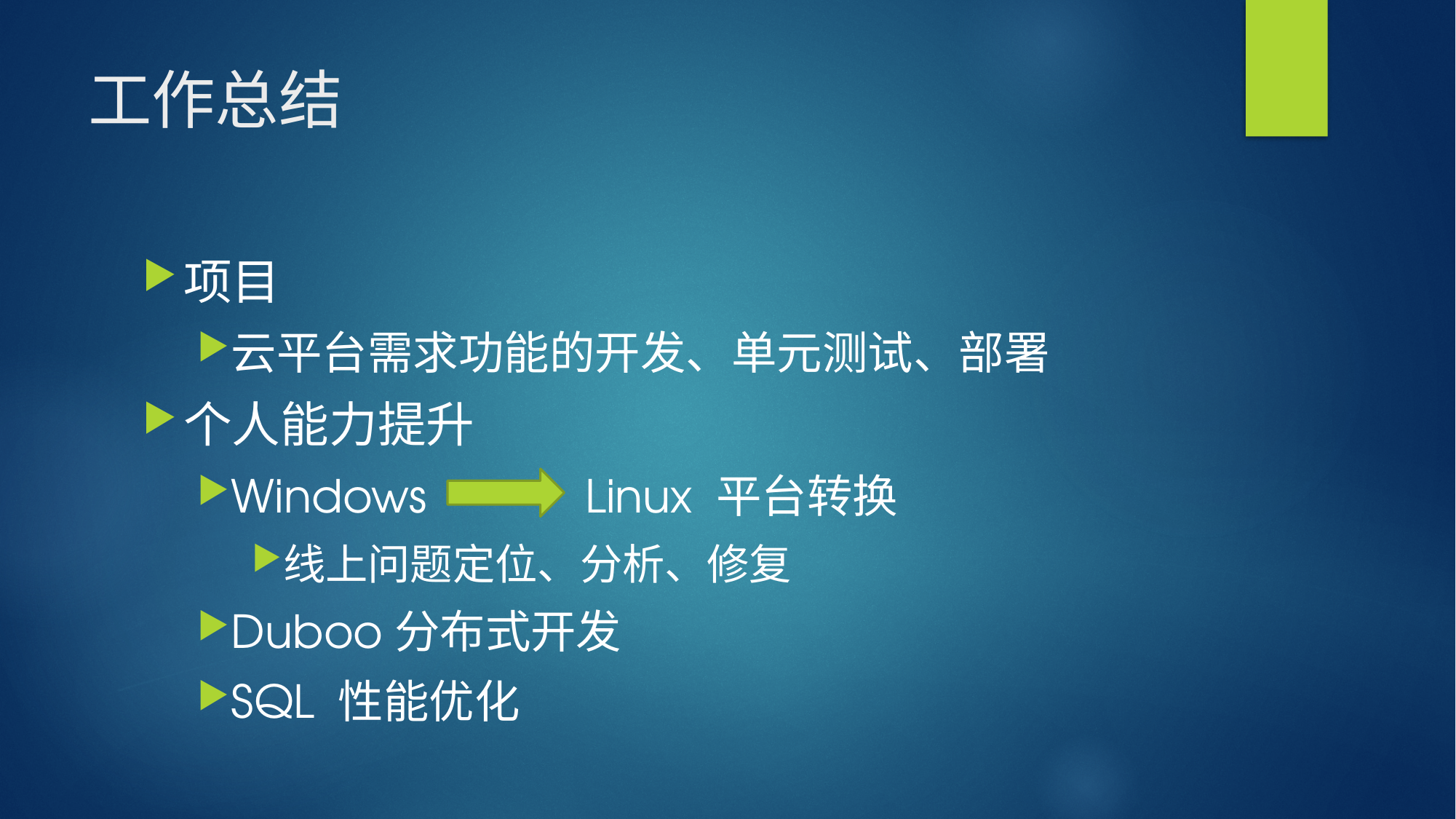

# 工作总结
项目
云平台需求功能的开发、单元测试、部署
个人能力提升
Windows                    Linux 平台转换
线上问题定位、分析、修复
Duboo分布式开发
SQL 性能优化